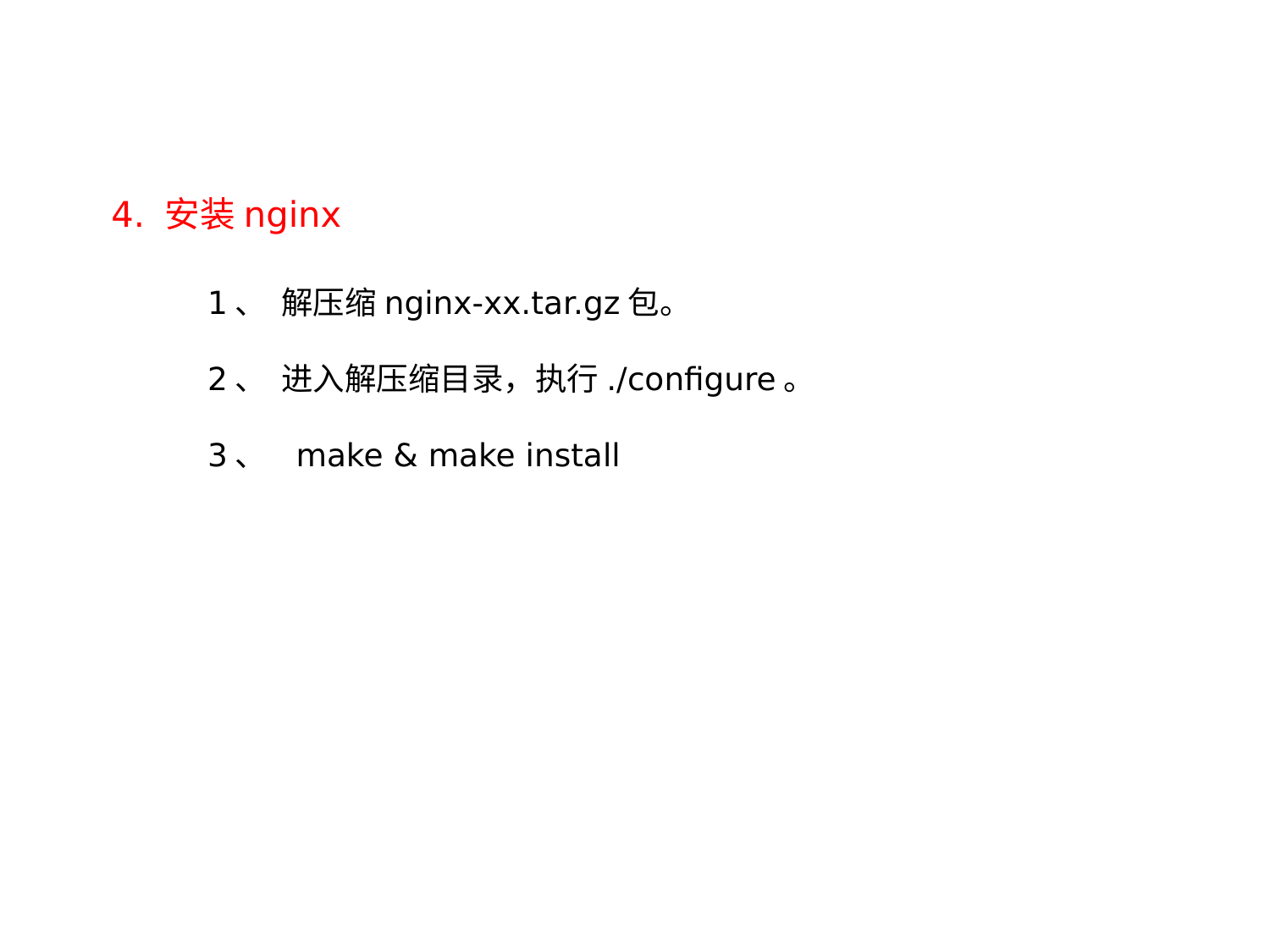

4. 安装nginx
1、  解压缩nginx-xx.tar.gz包。

2、  进入解压缩目录，执行./configure。

3、   make & make install